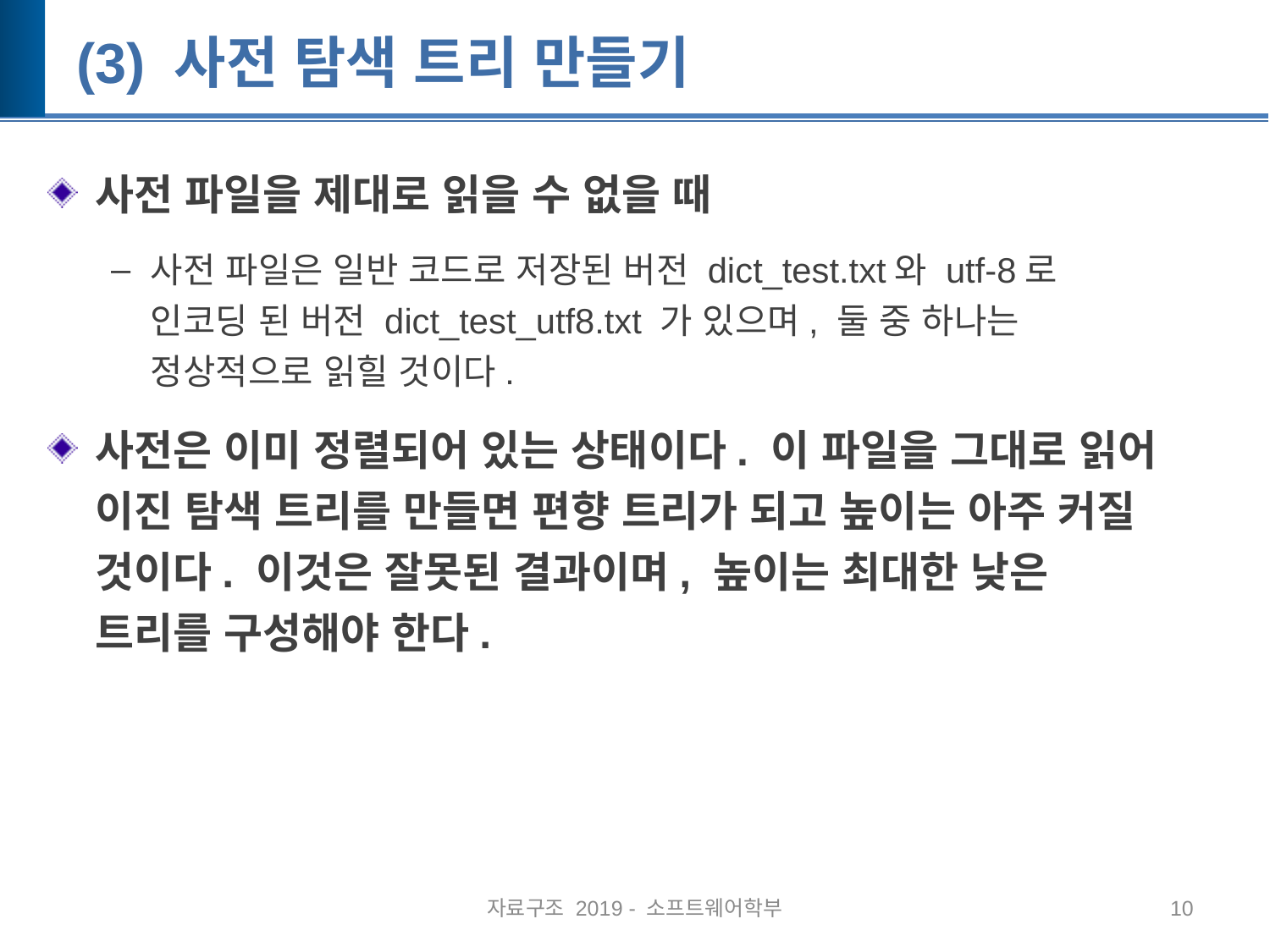

# (3) 사전 탐색 트리 만들기
사전 파일을 제대로 읽을 수 없을 때
사전 파일은 일반 코드로 저장된 버전 dict_test.txt와 utf-8로 인코딩 된 버전 dict_test_utf8.txt 가 있으며, 둘 중 하나는 정상적으로 읽힐 것이다.
사전은 이미 정렬되어 있는 상태이다. 이 파일을 그대로 읽어 이진 탐색 트리를 만들면 편향 트리가 되고 높이는 아주 커질 것이다. 이것은 잘못된 결과이며, 높이는 최대한 낮은 트리를 구성해야 한다.
자료구조 2019 - 소프트웨어학부
10